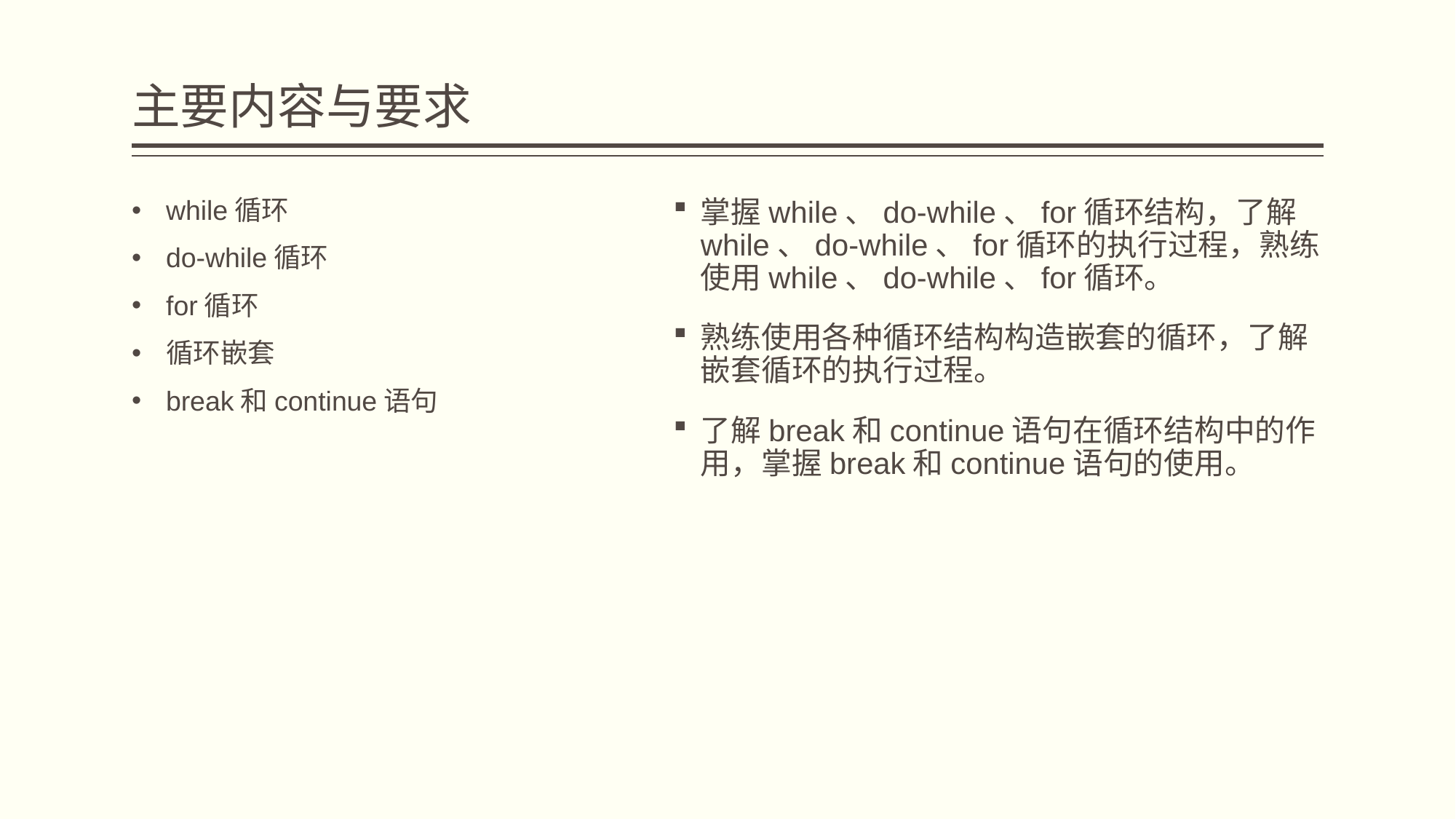

# 主要内容与要求
掌握while、do-while、for循环结构，了解while、do-while、for循环的执行过程，熟练使用while、do-while、for循环。
熟练使用各种循环结构构造嵌套的循环，了解嵌套循环的执行过程。
了解break和continue语句在循环结构中的作用，掌握break和continue语句的使用。
while循环
do-while循环
for循环
循环嵌套
break和continue语句